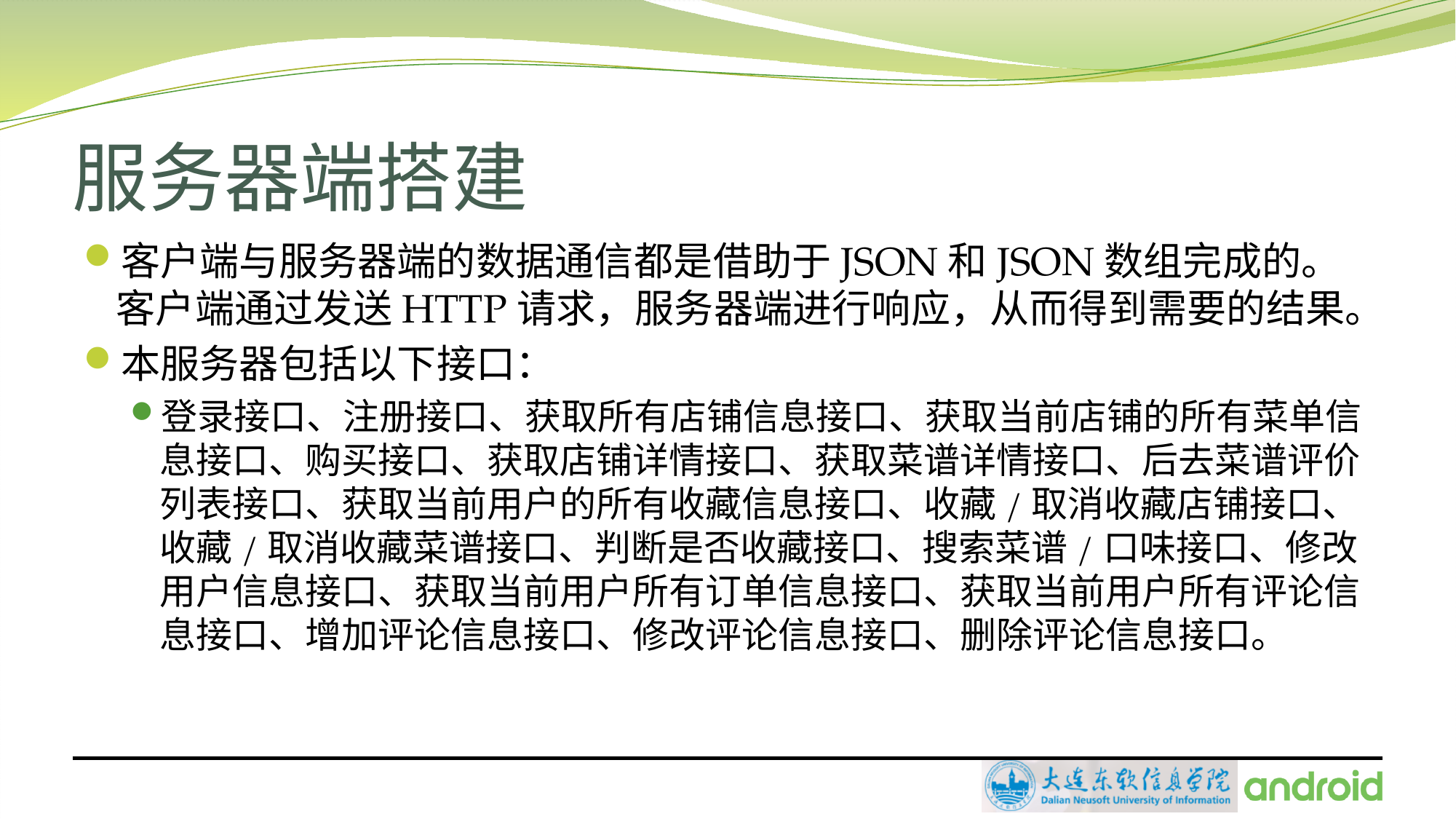

# 服务器端搭建
客户端与服务器端的数据通信都是借助于JSON和JSON数组完成的。客户端通过发送HTTP请求，服务器端进行响应，从而得到需要的结果。
本服务器包括以下接口：
登录接口、注册接口、获取所有店铺信息接口、获取当前店铺的所有菜单信息接口、购买接口、获取店铺详情接口、获取菜谱详情接口、后去菜谱评价列表接口、获取当前用户的所有收藏信息接口、收藏/取消收藏店铺接口、收藏/取消收藏菜谱接口、判断是否收藏接口、搜索菜谱/口味接口、修改用户信息接口、获取当前用户所有订单信息接口、获取当前用户所有评论信息接口、增加评论信息接口、修改评论信息接口、删除评论信息接口。